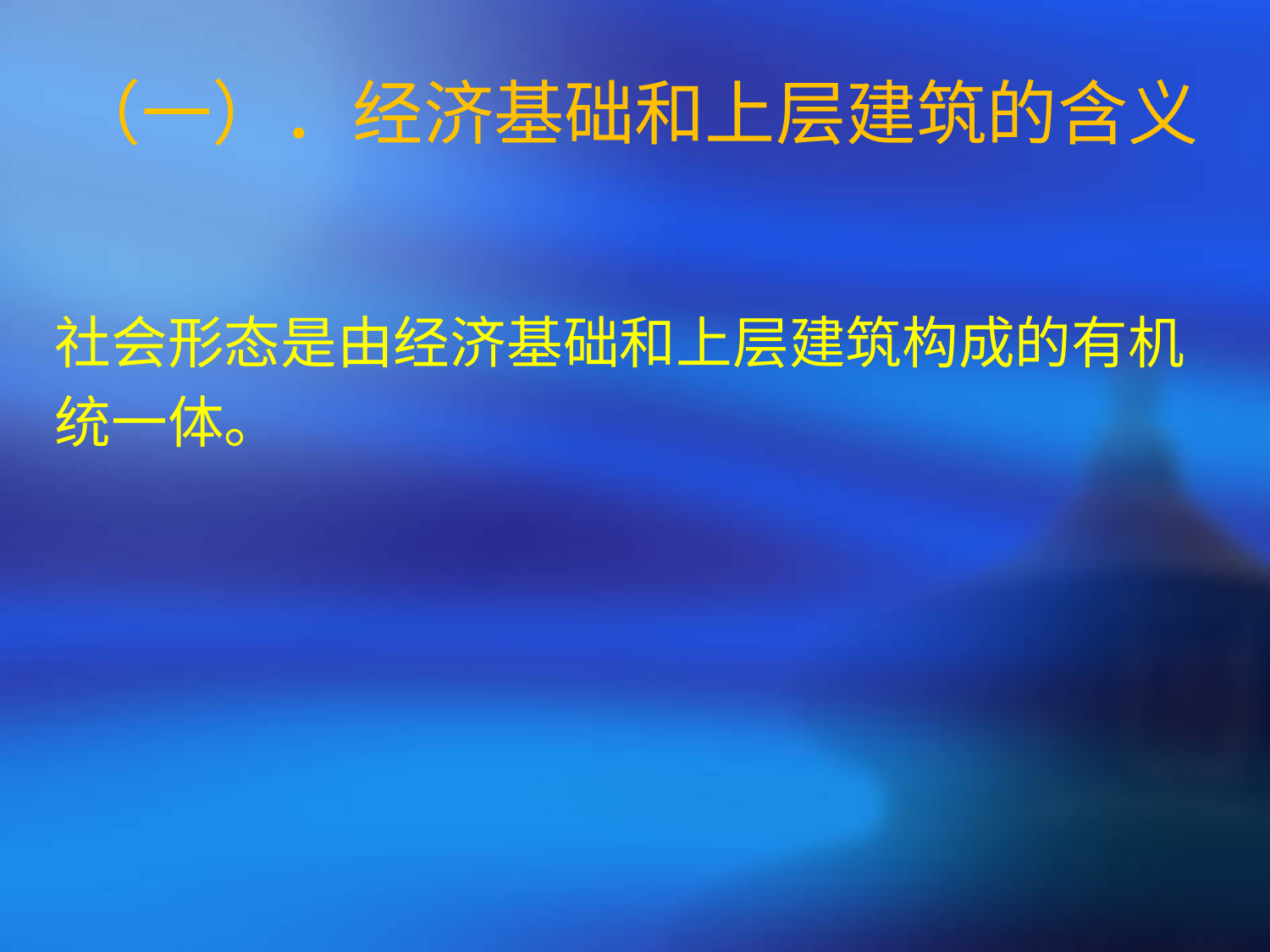

# （一）．经济基础和上层建筑的含义

社会形态是由经济基础和上层建筑构成的有机
统一体。